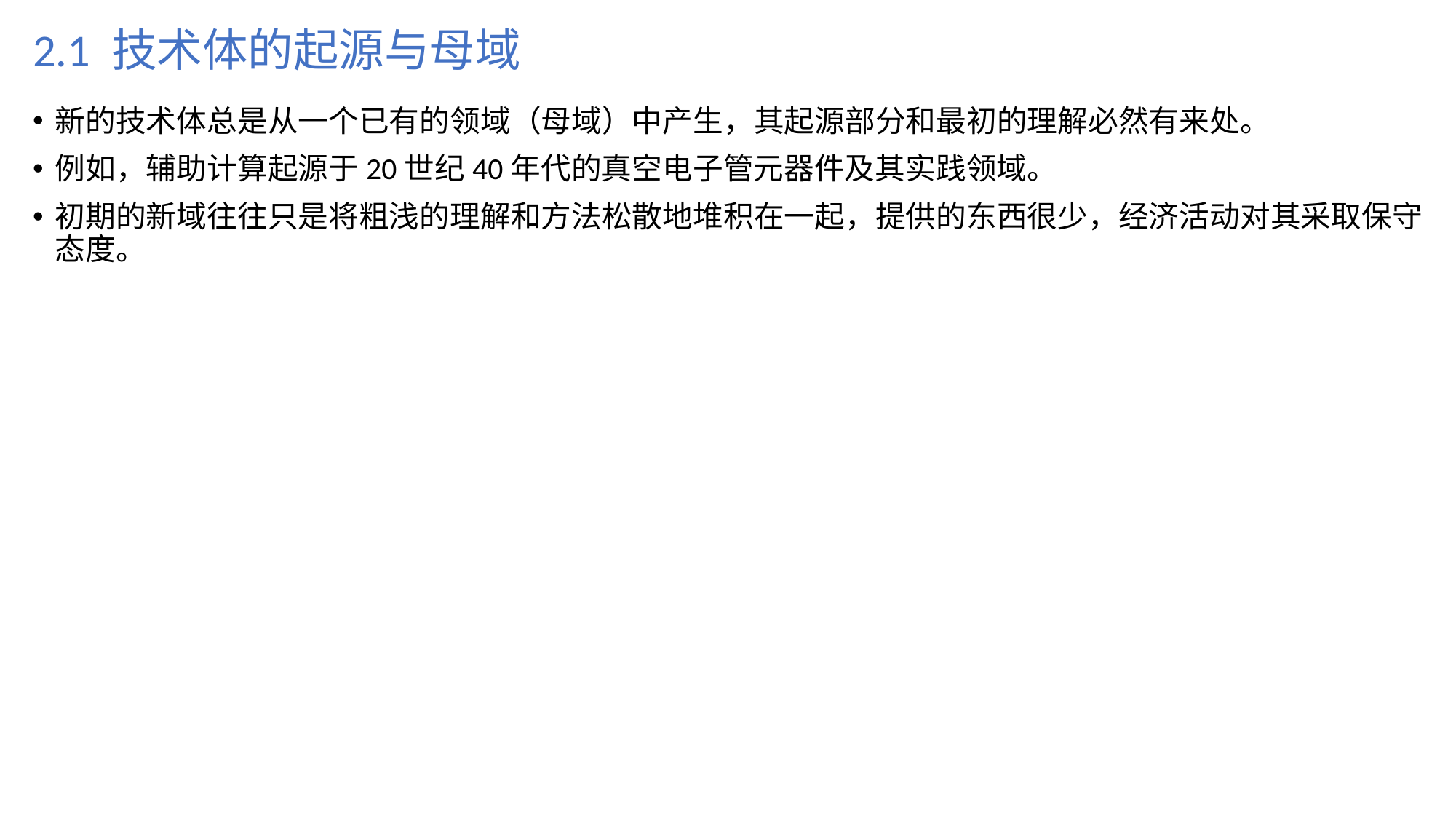

# 2.1 技术体的起源与母域
新的技术体总是从一个已有的领域（母域）中产生，其起源部分和最初的理解必然有来处。
例如，辅助计算起源于20世纪40年代的真空电子管元器件及其实践领域。
初期的新域往往只是将粗浅的理解和方法松散地堆积在一起，提供的东西很少，经济活动对其采取保守态度。